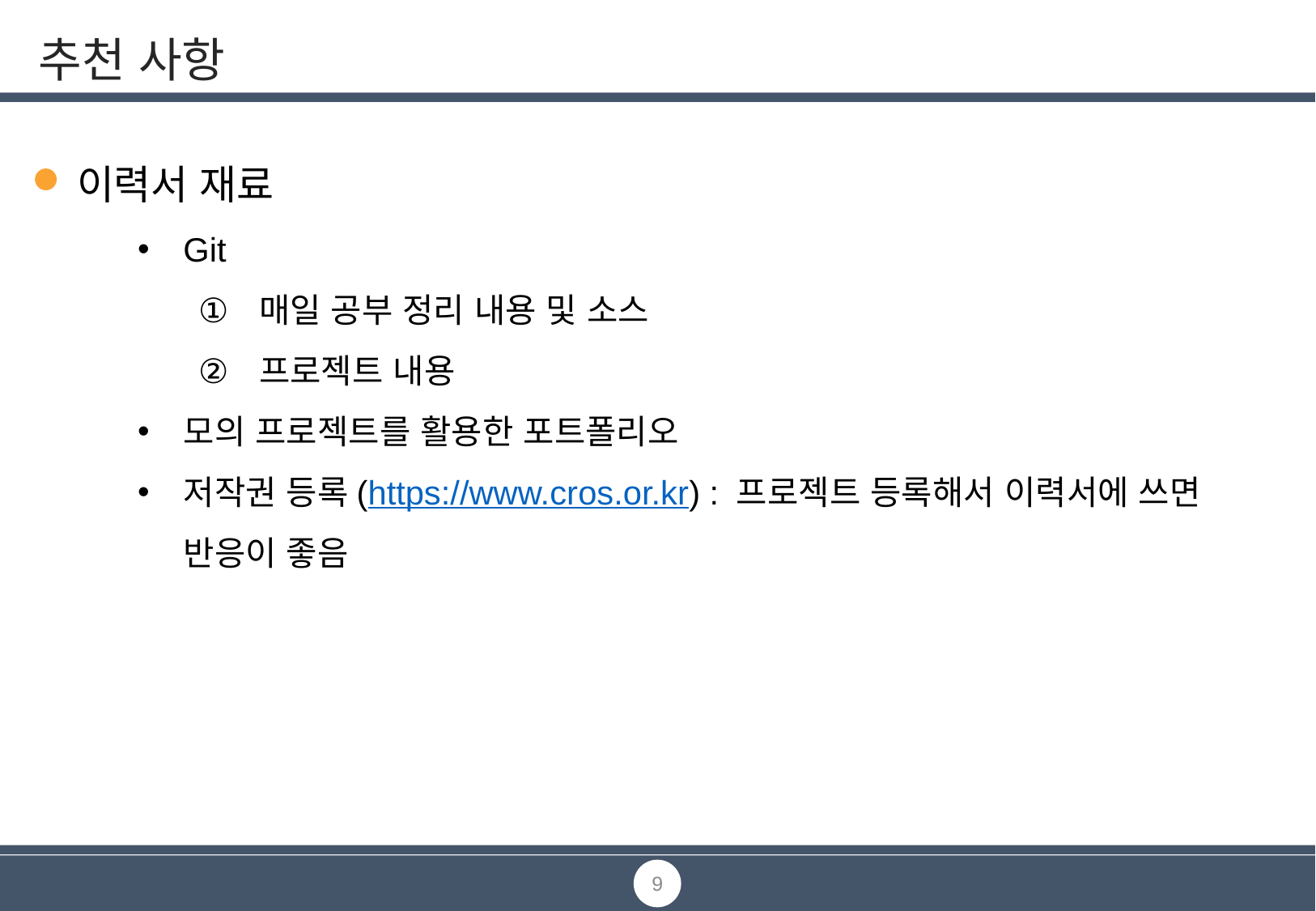

# 추천 사항
이력서 재료
Git
매일 공부 정리 내용 및 소스
프로젝트 내용
모의 프로젝트를 활용한 포트폴리오
저작권 등록(https://www.cros.or.kr) : 프로젝트 등록해서 이력서에 쓰면 반응이 좋음

9